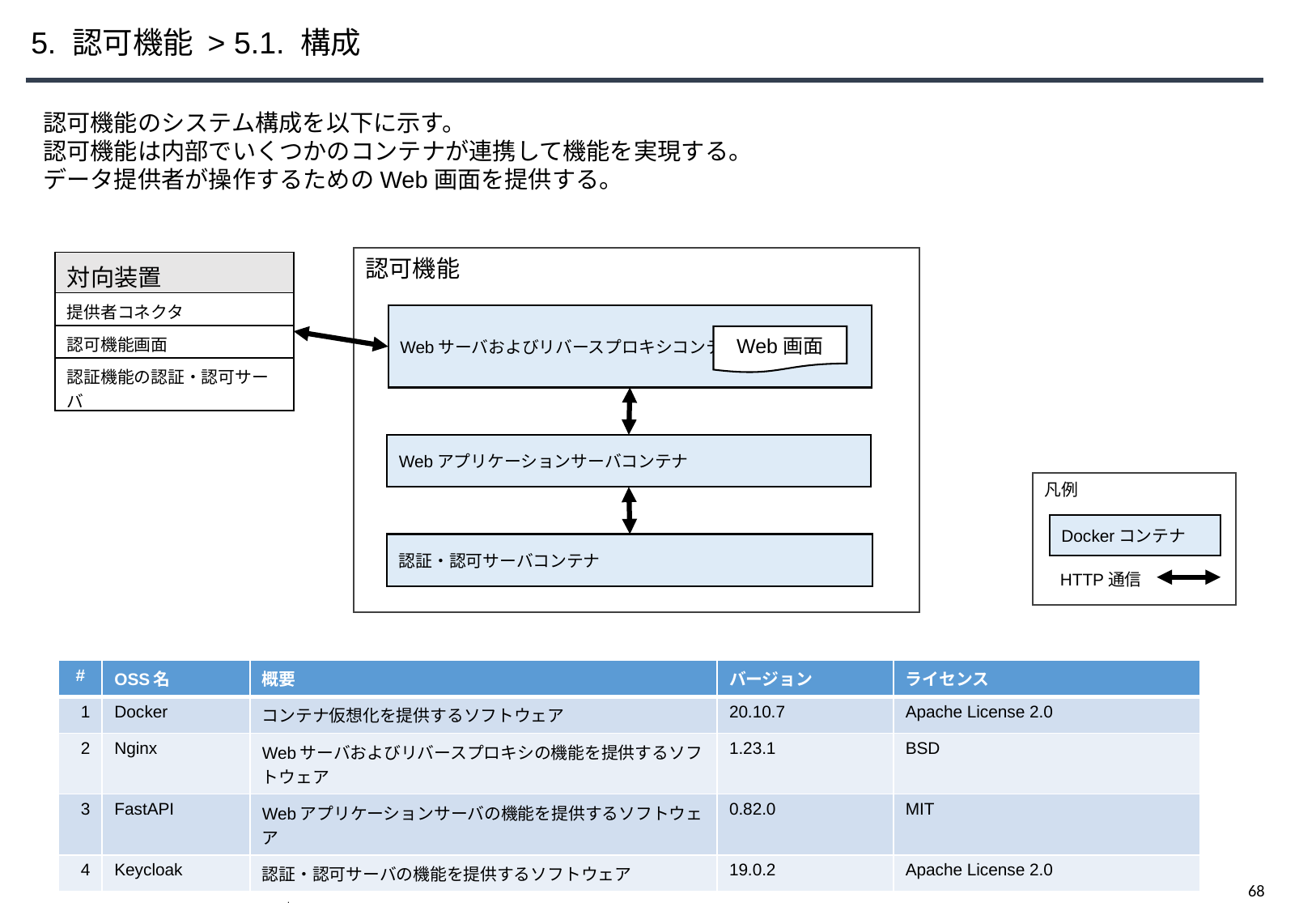

# 5. 認可機能 > 5.1. 構成
認可機能のシステム構成を以下に示す。
認可機能は内部でいくつかのコンテナが連携して機能を実現する。
データ提供者が操作するためのWeb画面を提供する。

認可機能
| 対向装置 |
| --- |
| 提供者コネクタ |
| 認可機能画面 |
| 認証機能の認証・認可サーバ |
Webサーバおよびリバースプロキシコンテナ
Web画面
Webアプリケーションサーバコンテナ
凡例
Dockerコンテナ
認証・認可サーバコンテナ
HTTP通信
| # | OSS名 | 概要 | バージョン | ライセンス |
| --- | --- | --- | --- | --- |
| 1 | Docker | コンテナ仮想化を提供するソフトウェア | 20.10.7 | Apache License 2.0 |
| 2 | Nginx | Webサーバおよびリバースプロキシの機能を提供するソフトウェア | 1.23.1 | BSD |
| 3 | FastAPI | Webアプリケーションサーバの機能を提供するソフトウェア | 0.82.0 | MIT |
| 4 | Keycloak | 認証・認可サーバの機能を提供するソフトウェア | 19.0.2 | Apache License 2.0 |